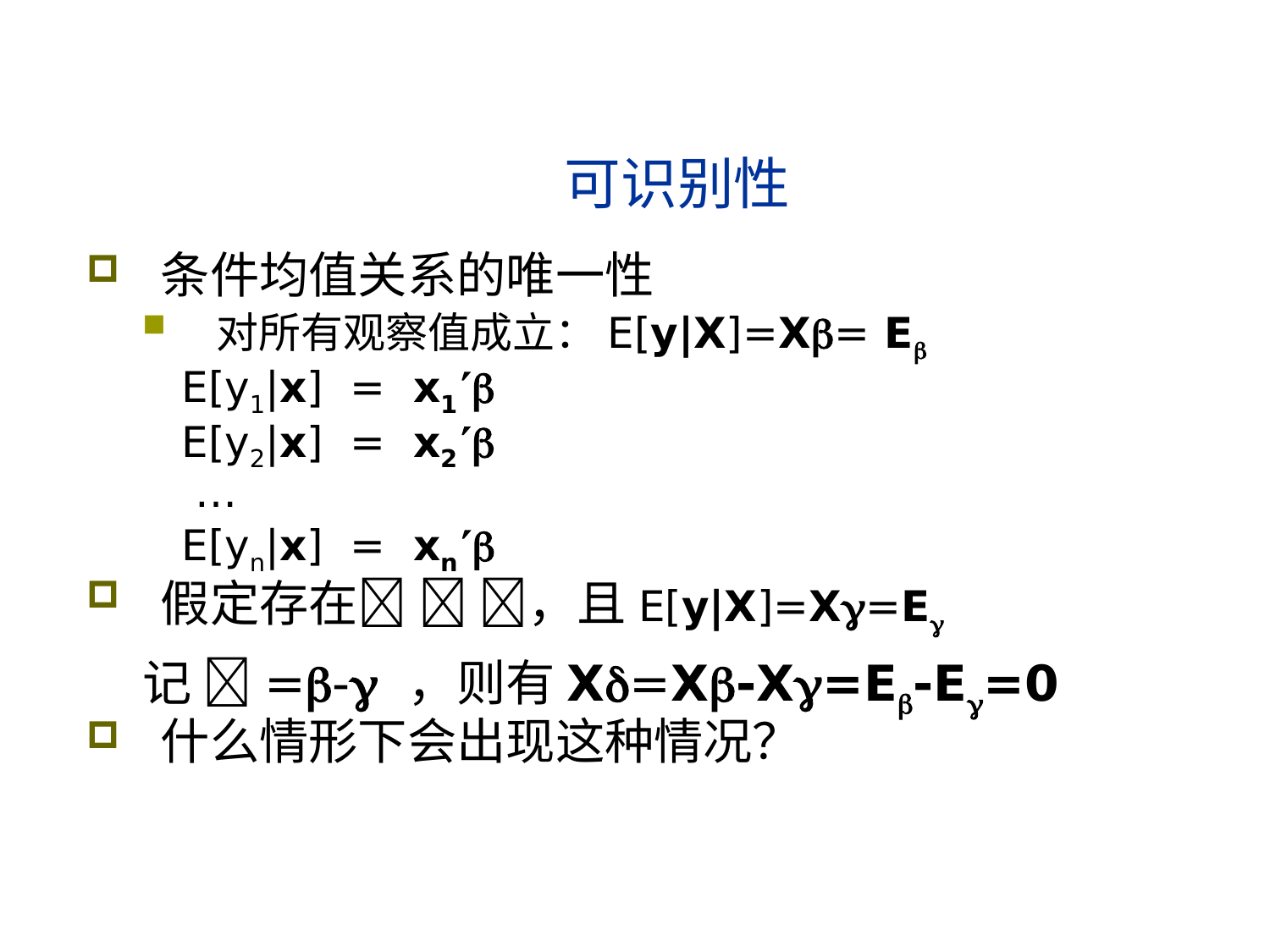

# 可识别性
条件均值关系的唯一性
对所有观察值成立：E[y|X]=Xβ= Eβ
       E[y1|x]  =  x1′β
       E[y2|x]  =  x2′β
        …
       E[yn|x]  =  xn′β
假定存在γ ≠ β，且E[y|X]=Xγ=Eγ

    记 δ=β-γ ，则有Xδ=Xβ-Xγ=Eβ-Eγ=0
什么情形下会出现这种情况？